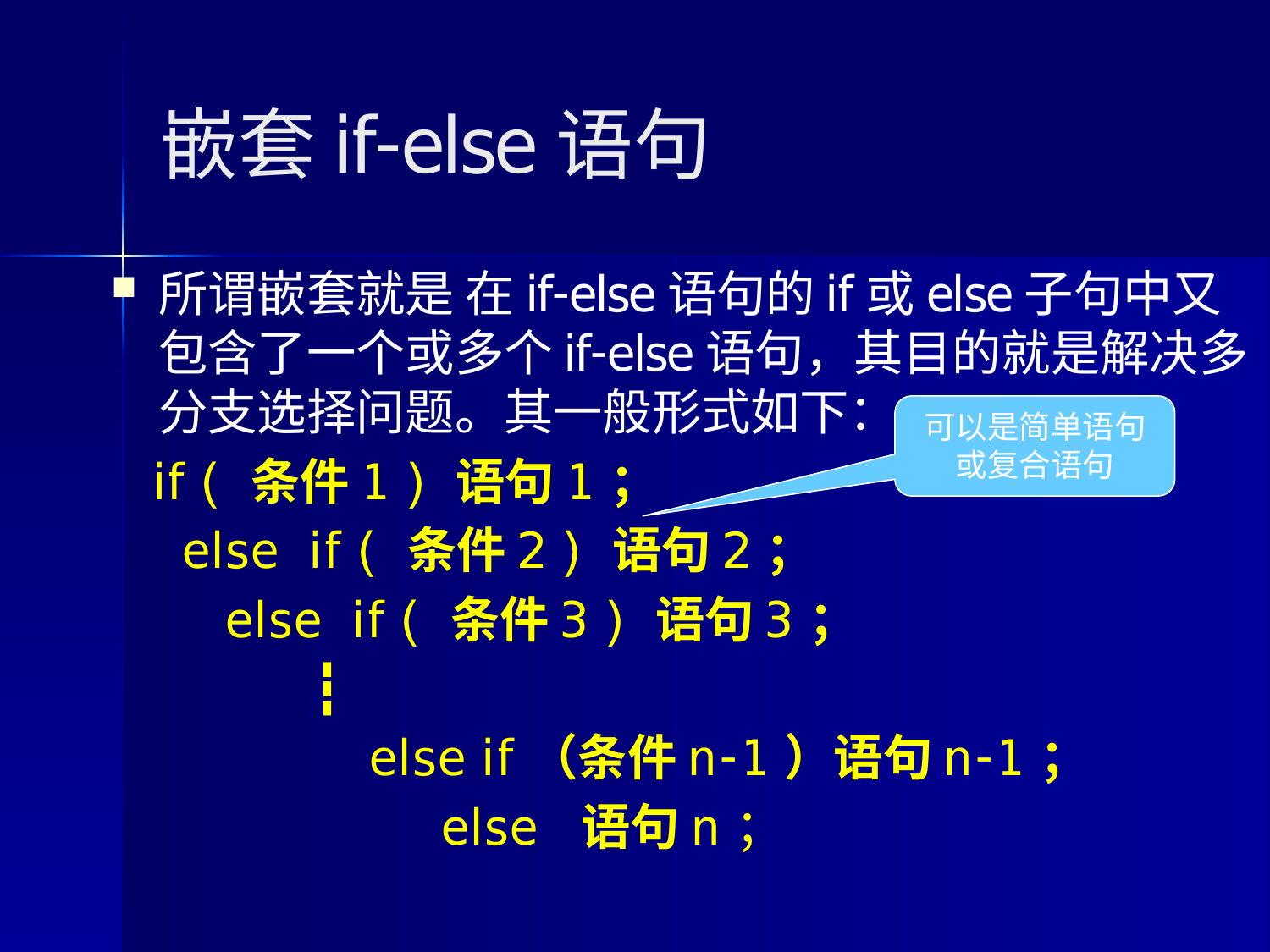

# 嵌套if-else语句
所谓嵌套就是 在if-else语句的if或else子句中又包含了一个或多个if-else语句，其目的就是解决多分支选择问题。其一般形式如下：
   if ( 条件1 ) 语句1；
     else  if ( 条件2 ) 语句2；
        else  if ( 条件3 ) 语句3；
              ┇
                  else if（条件n-1）语句n-1；
                       else  语句n；
可以是简单语句或复合语句